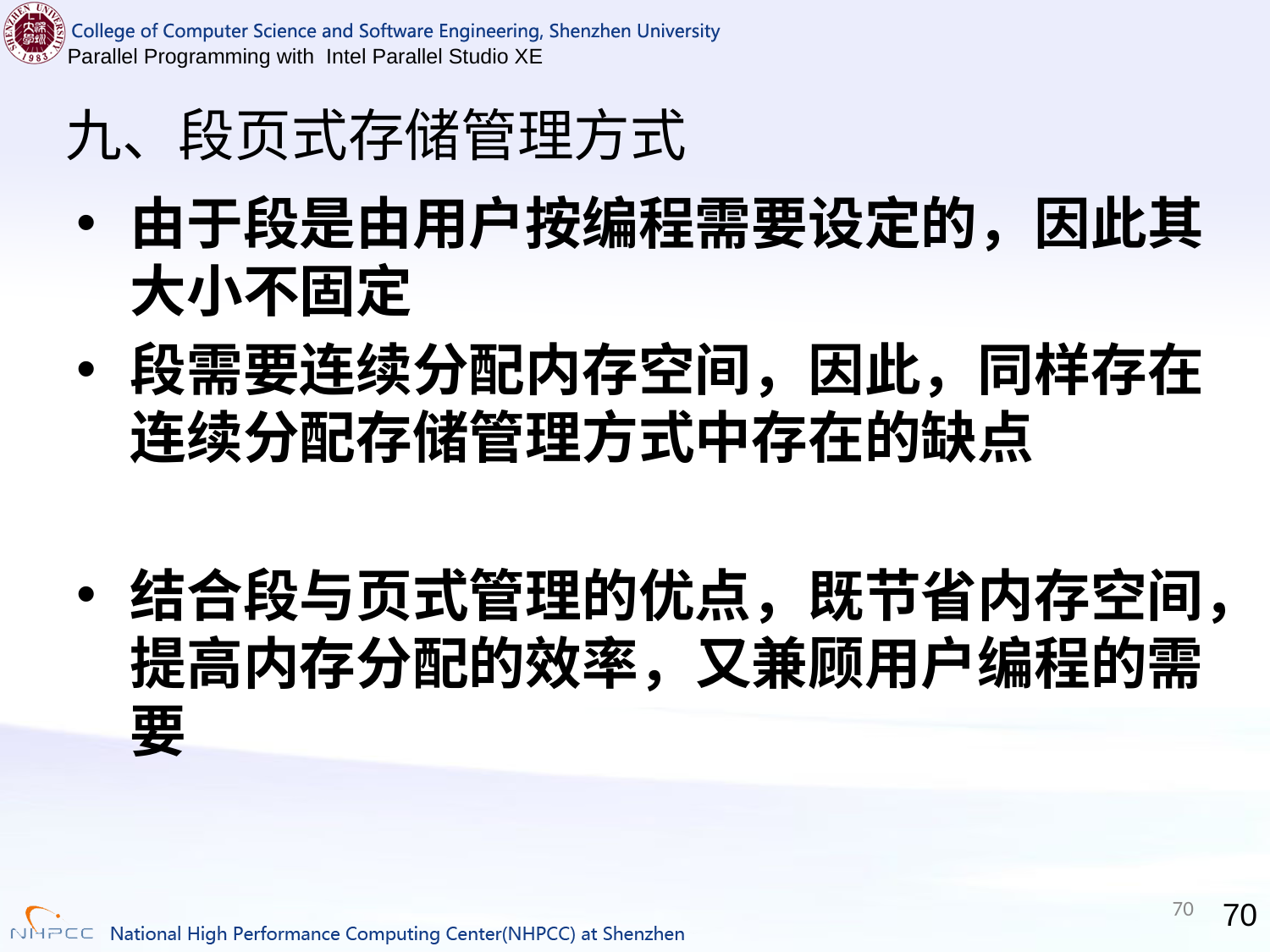

# 九、段页式存储管理方式
由于段是由用户按编程需要设定的，因此其大小不固定
段需要连续分配内存空间，因此，同样存在连续分配存储管理方式中存在的缺点

结合段与页式管理的优点，既节省内存空间，提高内存分配的效率，又兼顾用户编程的需要
70
70